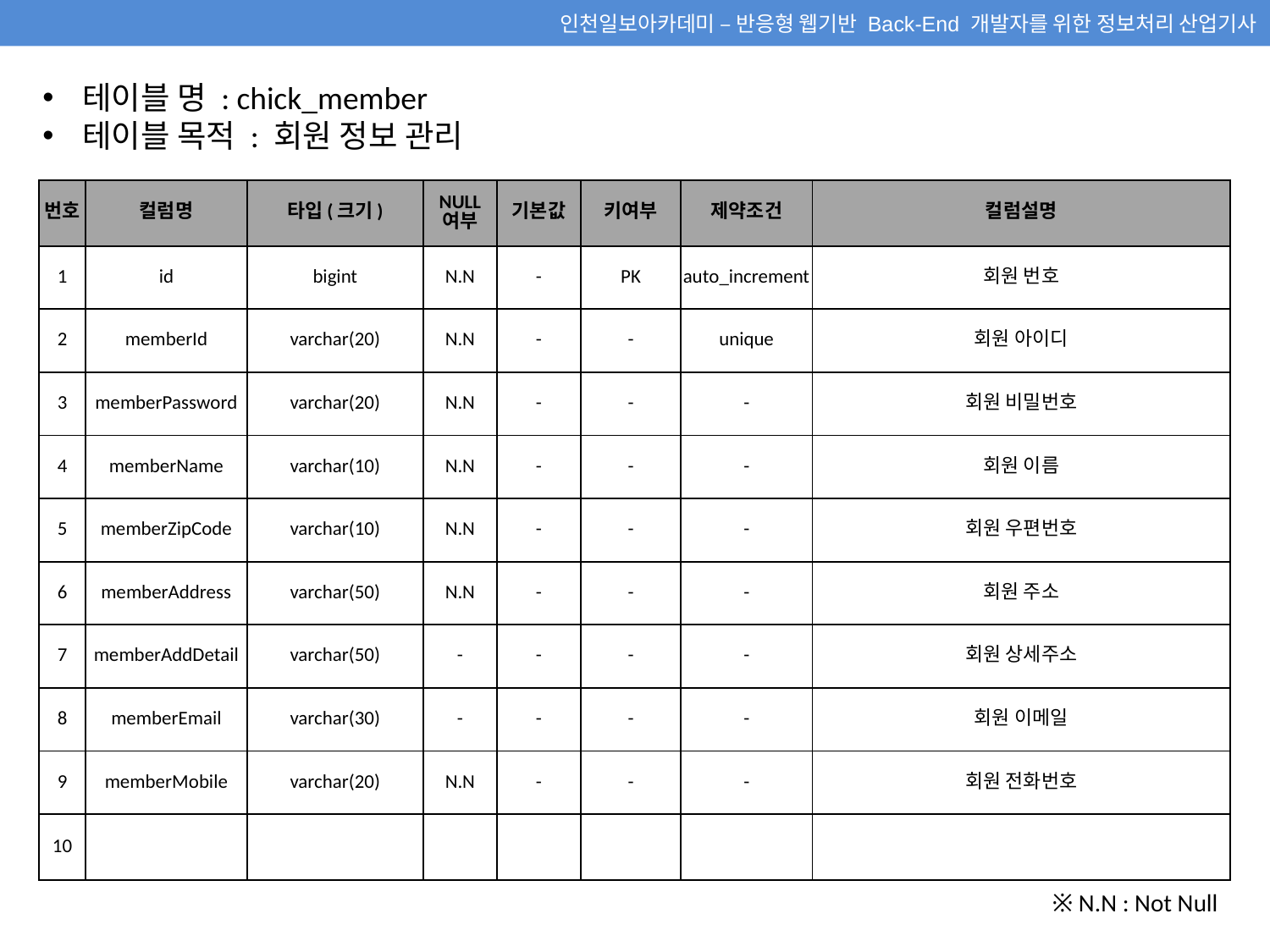

테이블 명 : chick_member
테이블 목적 : 회원 정보 관리
| 번호 | 컬럼명 | 타입(크기) | NULL 여부 | 기본값 | 키여부 | 제약조건 | 컬럼설명 |
| --- | --- | --- | --- | --- | --- | --- | --- |
| 1 | id | bigint | N.N | - | PK | auto\_increment | 회원 번호 |
| 2 | memberId | varchar(20) | N.N | - | - | unique | 회원 아이디 |
| 3 | memberPassword | varchar(20) | N.N | - | - | - | 회원 비밀번호 |
| 4 | memberName | varchar(10) | N.N | - | - | - | 회원 이름 |
| 5 | memberZipCode | varchar(10) | N.N | - | - | - | 회원 우편번호 |
| 6 | memberAddress | varchar(50) | N.N | - | - | - | 회원 주소 |
| 7 | memberAddDetail | varchar(50) | - | - | - | - | 회원 상세주소 |
| 8 | memberEmail | varchar(30) | - | - | - | - | 회원 이메일 |
| 9 | memberMobile | varchar(20) | N.N | - | - | - | 회원 전화번호 |
| 10 |  |  |  |  |  |  |  |
※ N.N : Not Null